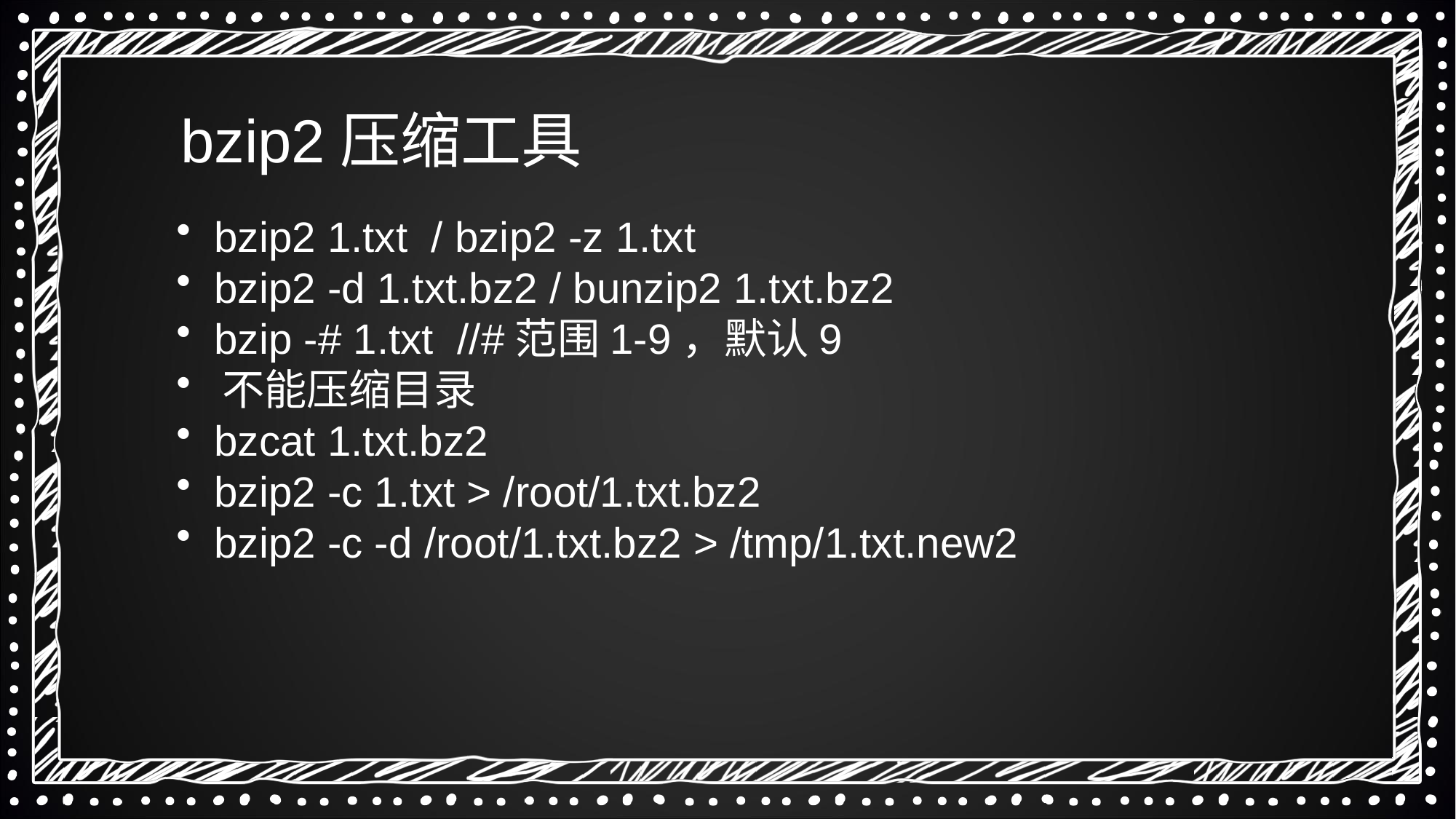

bzip2压缩工具
 bzip2 1.txt  / bzip2 -z 1.txt
 bzip2 -d 1.txt.bz2 / bunzip2 1.txt.bz2
 bzip -# 1.txt  //#范围1-9，默认9
 不能压缩目录
 bzcat 1.txt.bz2
 bzip2 -c 1.txt > /root/1.txt.bz2
 bzip2 -c -d /root/1.txt.bz2 > /tmp/1.txt.new2